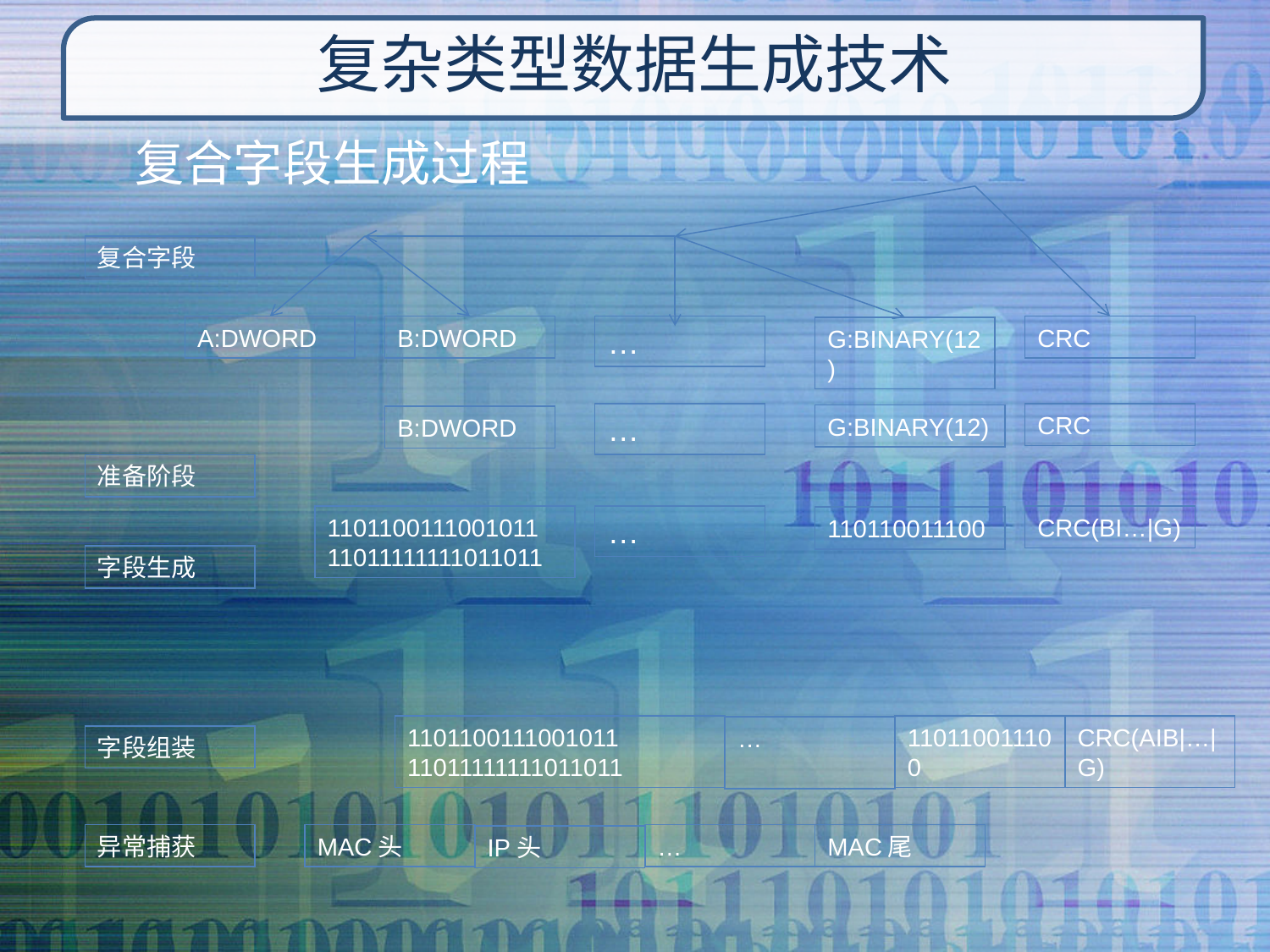

# 复杂类型数据生成技术

复合字段生成过程
复合字段
A:DWORD
B:DWORD
…
CRC
G:BINARY(12)
…
CRC
G:BINARY(12)
B:DWORD
准备阶段
1101100111001011
11011111111011011
…
CRC(BI…|G)
110110011100
字段生成
1101100111001011
11011111111011011
110110011100
CRC(AIB|…|G)
…

字段组装
异常捕获
MAC头
…
MAC尾
IP头